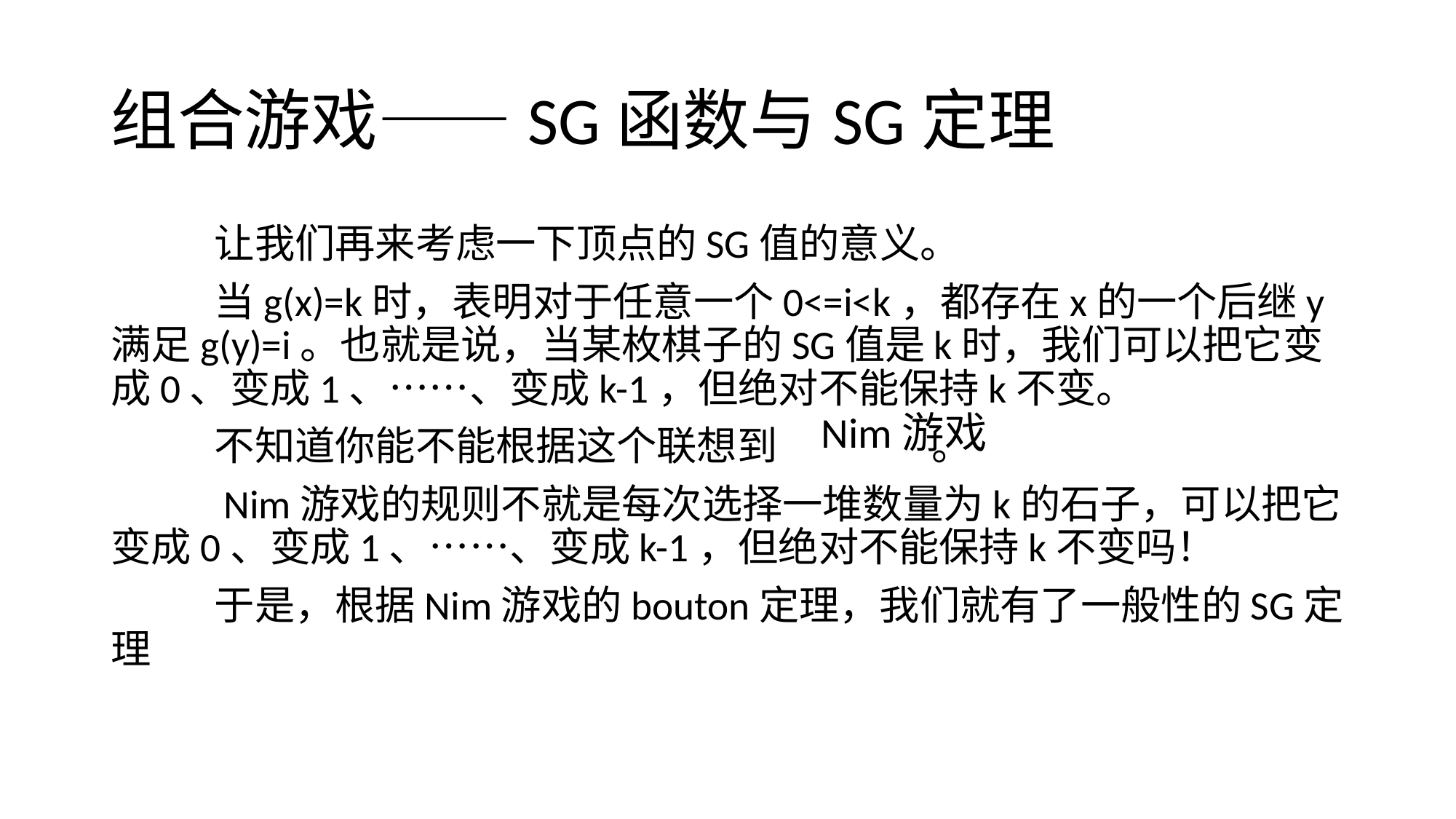

# 组合游戏——SG函数与SG定理
	让我们再来考虑一下顶点的SG值的意义。
	当g(x)=k时，表明对于任意一个0<=i<k，都存在x的一个后继y满足g(y)=i。也就是说，当某枚棋子的SG值是k时，我们可以把它变成0、变成1、……、变成k-1，但绝对不能保持k不变。
	不知道你能不能根据这个联想到                 。
	 Nim游戏的规则不就是每次选择一堆数量为k的石子，可以把它变成0、变成1、……、变成k-1，但绝对不能保持k不变吗！
	于是，根据Nim游戏的bouton定理，我们就有了一般性的SG定理

Nim游戏